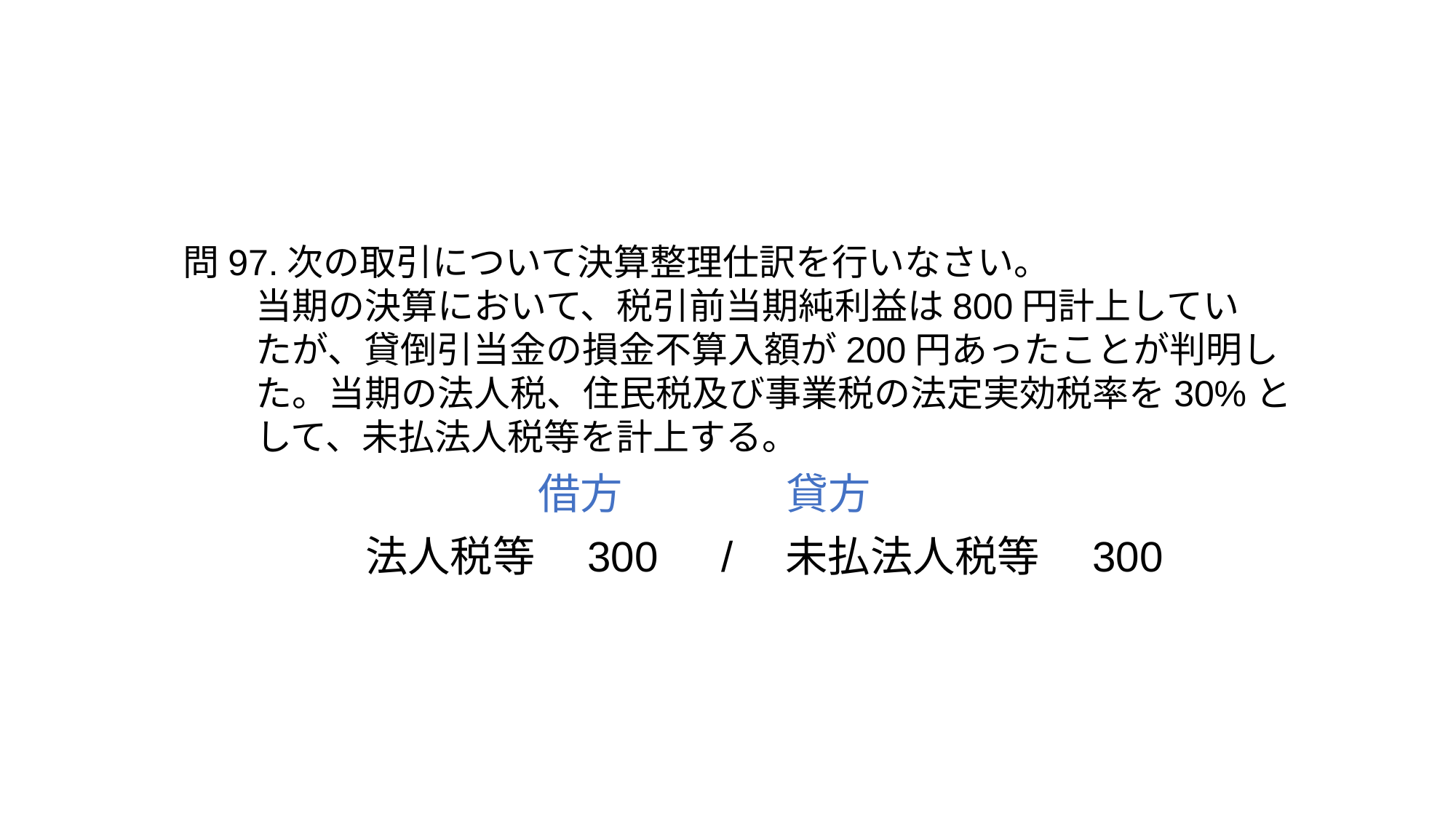

問97.次の取引について決算整理仕訳を行いなさい。
　　当期の決算において、税引前当期純利益は800円計上してい
　　たが、貸倒引当金の損金不算入額が200円あったことが判明し
　　た。当期の法人税、住民税及び事業税の法定実効税率を30%と
　　して、未払法人税等を計上する。
借方
貸方
法人税等　300　/　未払法人税等　300